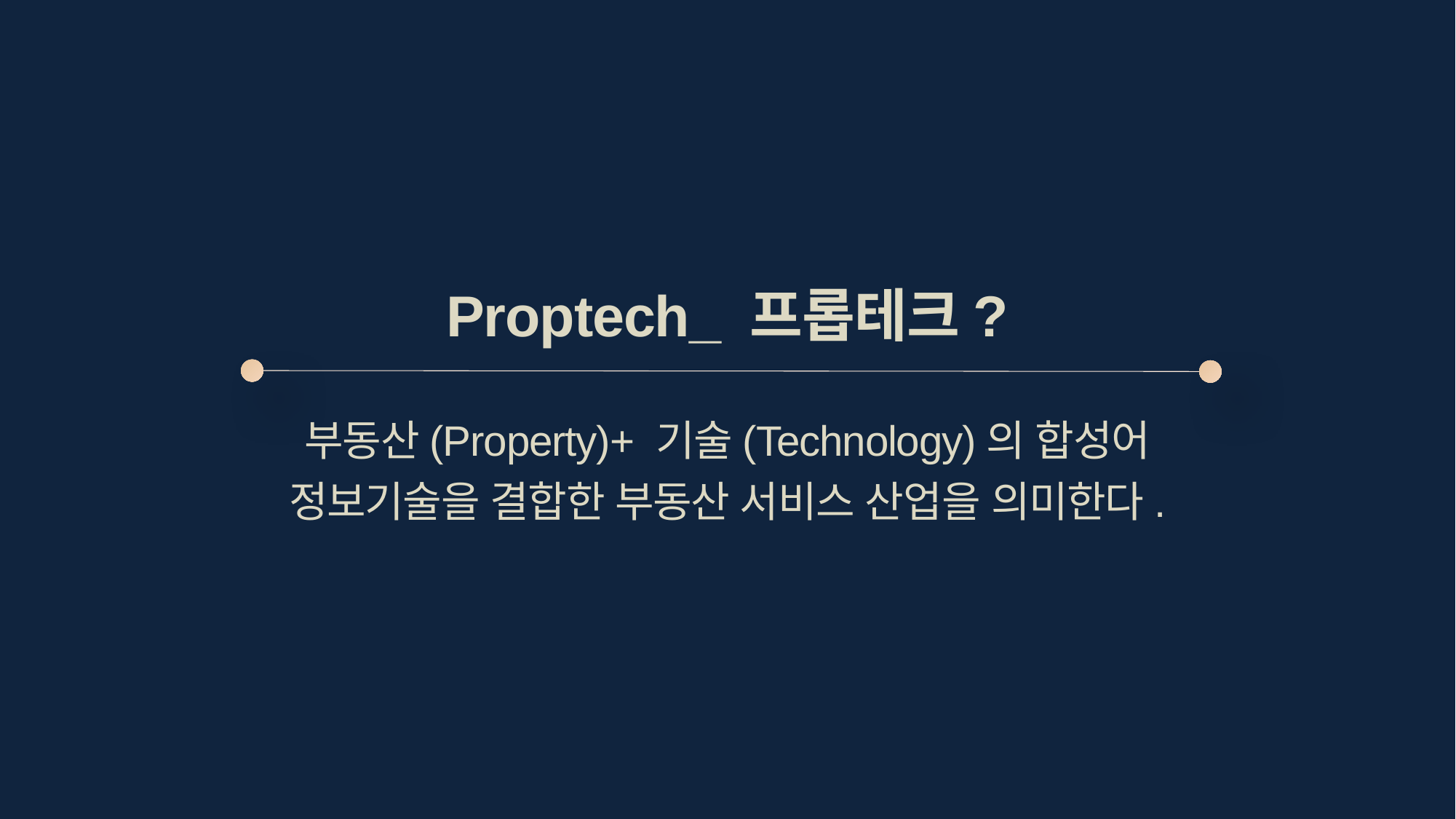

# Proptech_ 프롭테크?

부동산(Property)+ 기술(Technology)의 합성어
정보기술을 결합한 부동산 서비스 산업을 의미한다.